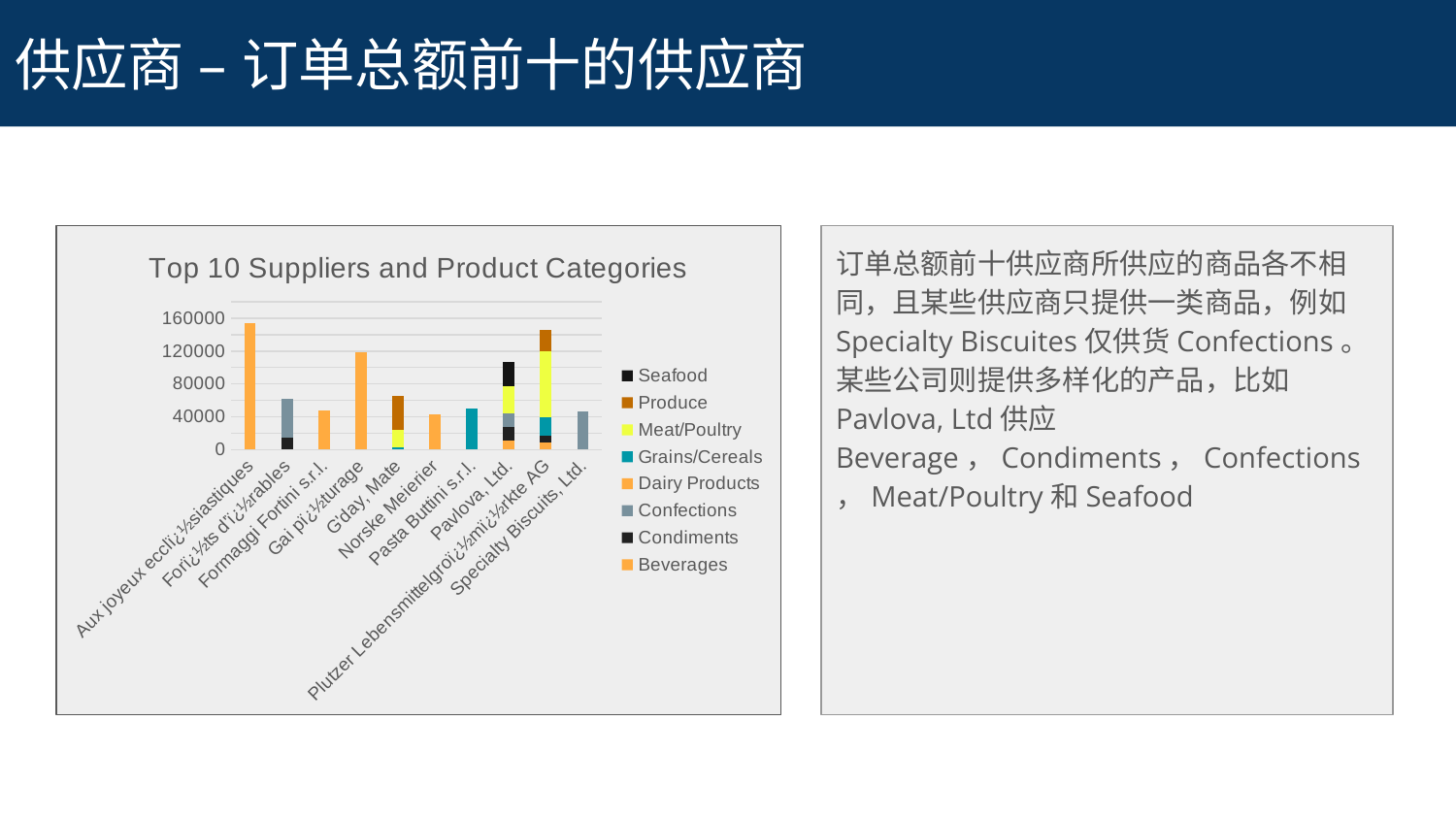

# 供应商 – 订单总额前十的供应商

订单总额前十供应商所供应的商品各不相同，且某些供应商只提供一类商品，例如Specialty Biscuites仅供货Confections。某些公司则提供多样化的产品，比如Pavlova, Ltd供应Beverage，Condiments，Confections，Meat/Poultry和Seafood

### Chart: Top 10 Suppliers and Product Categories

| Category | Beverages | Condiments | Confections | Dairy Products | Grains/Cereals | Meat/Poultry | Produce | Seafood |
|---|---|---|---|---|---|---|---|---|
| Aux joyeux ecclï¿½siastiques | 153691.275 | None | None | None | None | None | None | None |
| Forï¿½ts d'ï¿½rables | None | 14352.6 | 47234.97 | None | None | None | None | None |
| Formaggi Fortini s.r.l. | None | None | None | 48225.165 | None | None | None | None |
| Gai pï¿½turage | None | None | None | 117981.18 | None | None | None | None |
| G'day, Mate | None | None | None | None | 3232.95 | 20574.17 | 41819.65 | None |
| Norske Meierier | None | None | None | 43141.51 | None | None | None | None |
| Pasta Buttini s.r.l. | None | None | None | None | 50254.61 | None | None | None |
| Pavlova, Ltd. | 10672.65 | 16701.095 | 17215.7755 | None | None | 32698.38 | None | 29171.875 |
| Plutzer Lebensmittelgroï¿½mï¿½rkte AG | 8177.49 | 9171.63 | None | None | 21957.9675 | 80368.672 | 25696.64 | None |
| Specialty Biscuits, Ltd. | None | None | 46243.98 | None | None | None | None | None |